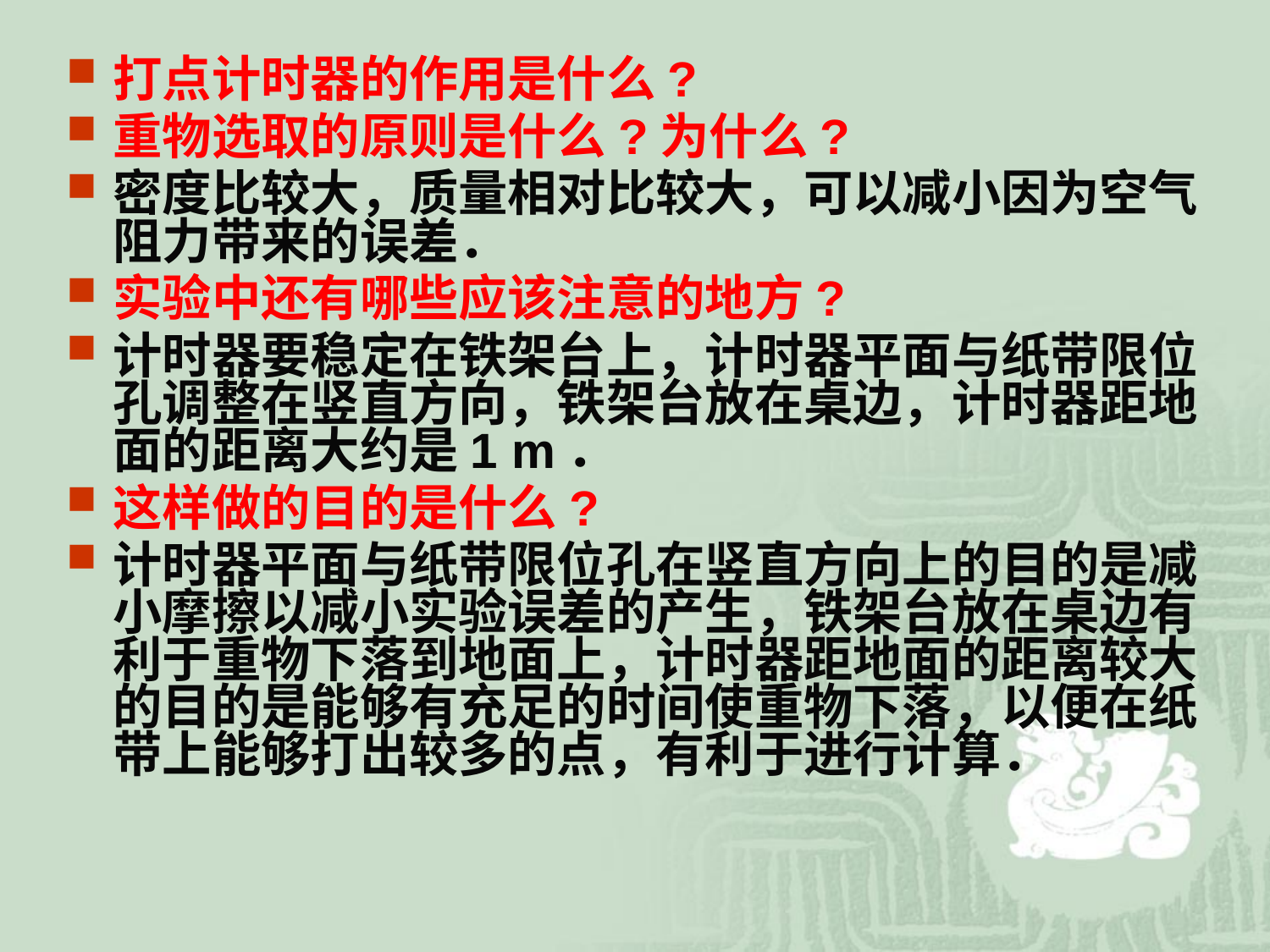

打点计时器的作用是什么?
重物选取的原则是什么?为什么?
密度比较大，质量相对比较大，可以减小因为空气阻力带来的误差．
实验中还有哪些应该注意的地方?
计时器要稳定在铁架台上，计时器平面与纸带限位孔调整在竖直方向，铁架台放在桌边，计时器距地面的距离大约是1 m．
这样做的目的是什么?
计时器平面与纸带限位孔在竖直方向上的目的是减小摩擦以减小实验误差的产生，铁架台放在桌边有利于重物下落到地面上，计时器距地面的距离较大的目的是能够有充足的时间使重物下落，以便在纸带上能够打出较多的点，有利于进行计算．